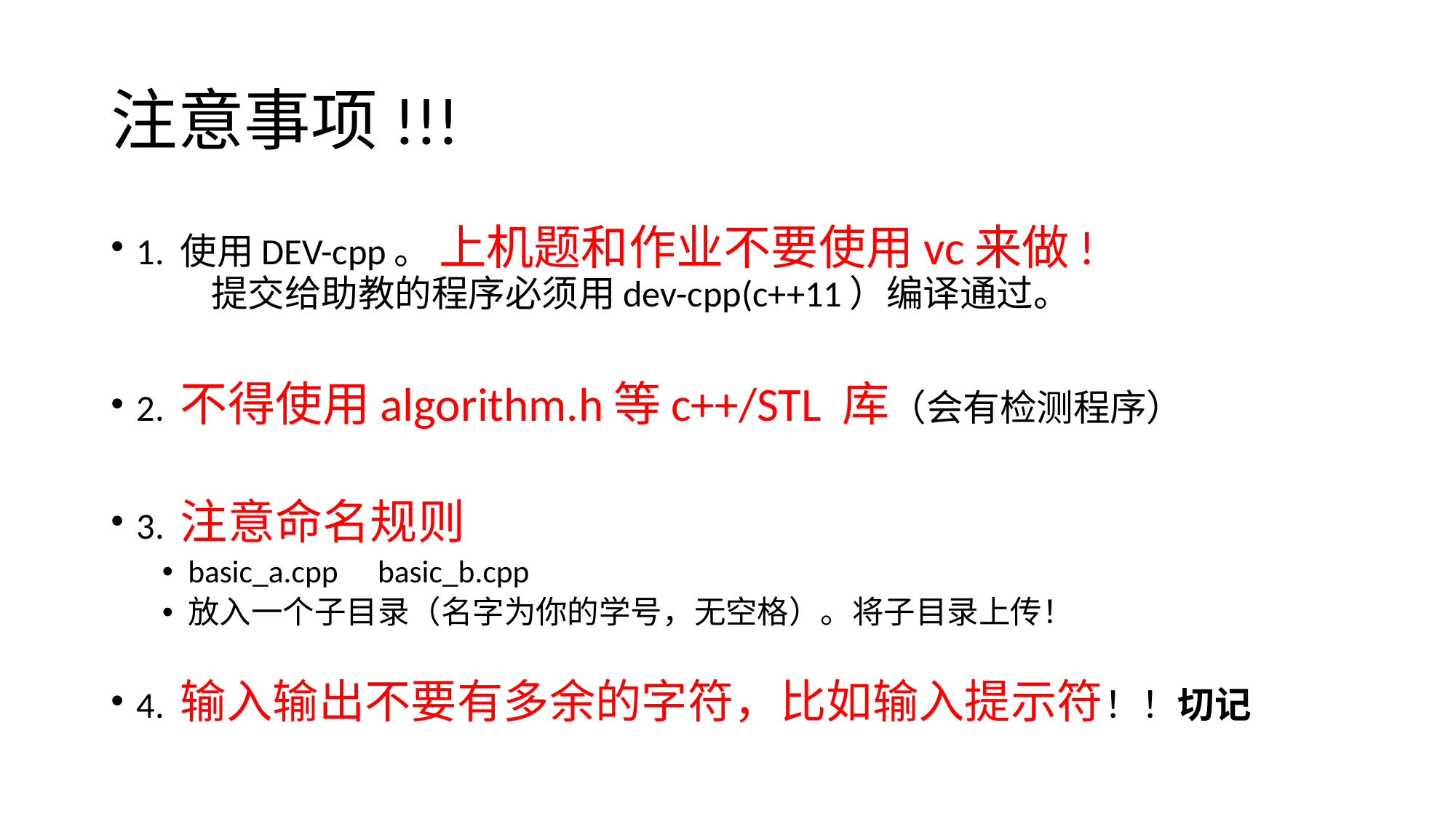

# 注意事项!!!
1. 使用DEV-cpp。 上机题和作业不要使用vc来做!
        提交给助教的程序必须用dev-cpp(c++11）编译通过。

2. 不得使用algorithm.h等c++/STL 库（会有检测程序）

3. 注意命名规则
basic_a.cpp	basic_b.cpp
放入一个子目录（名字为你的学号，无空格）。将子目录上传！
4. 输入输出不要有多余的字符，比如输入提示符！！切记